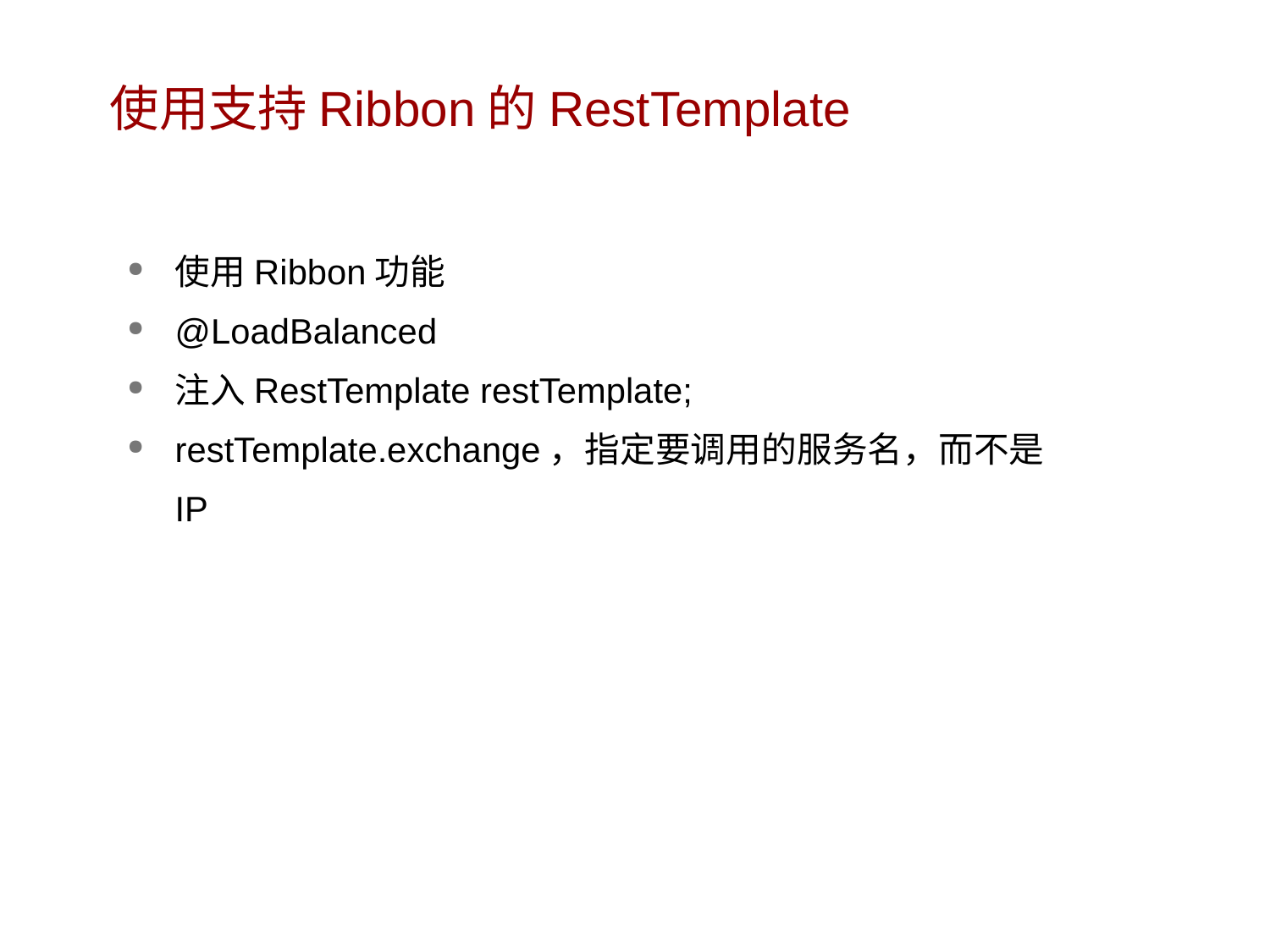

# 使用支持Ribbon的RestTemplate
使用Ribbon功能
@LoadBalanced
注入RestTemplate restTemplate;
restTemplate.exchange，指定要调用的服务名，而不是IP